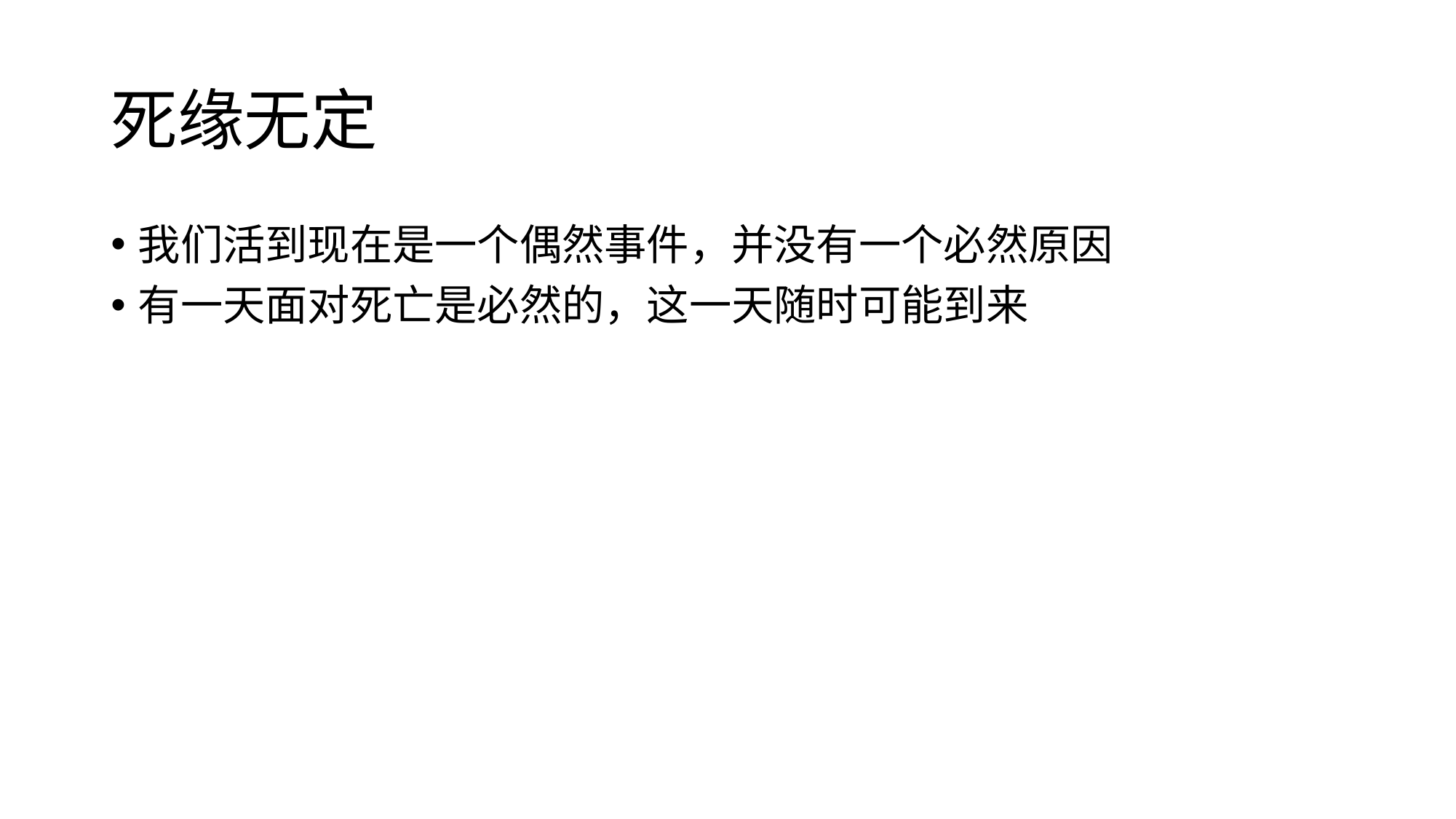

# 死缘无定
我们活到现在是一个偶然事件，并没有一个必然原因
有一天面对死亡是必然的，这一天随时可能到来